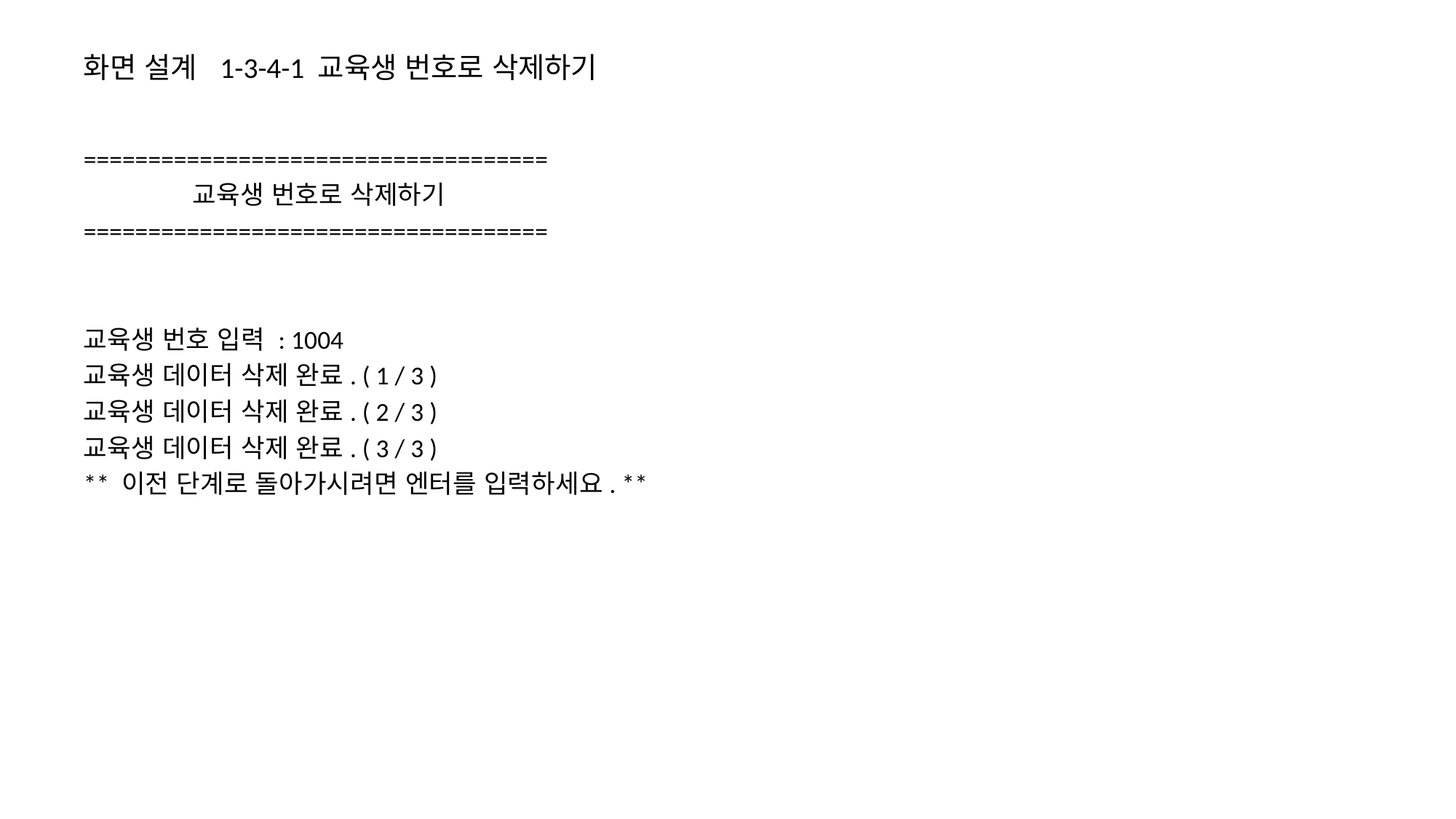

# 화면 설계  1-3-4-1 교육생 번호로 삭제하기

====================================
        	교육생 번호로 삭제하기
====================================

교육생 번호 입력 : 1004
교육생 데이터 삭제 완료. ( 1 / 3 )
교육생 데이터 삭제 완료. ( 2 / 3 )
교육생 데이터 삭제 완료. ( 3 / 3 )
** 이전 단계로 돌아가시려면 엔터를 입력하세요. **